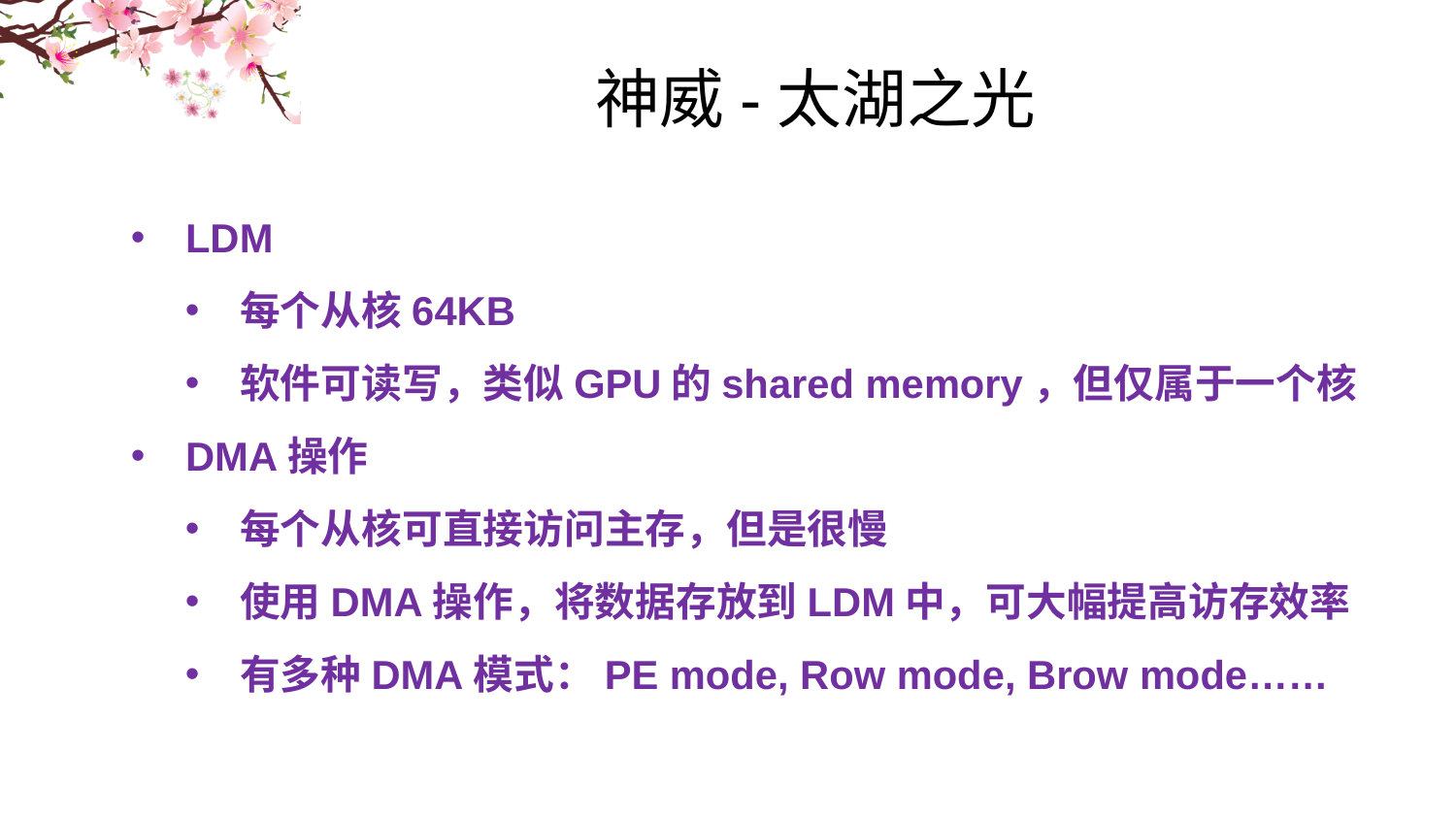

# 神威-太湖之光
LDM
每个从核64KB
软件可读写，类似GPU的shared memory，但仅属于一个核
DMA操作
每个从核可直接访问主存，但是很慢
使用DMA操作，将数据存放到LDM中，可大幅提高访存效率
有多种DMA模式：PE mode, Row mode, Brow mode……